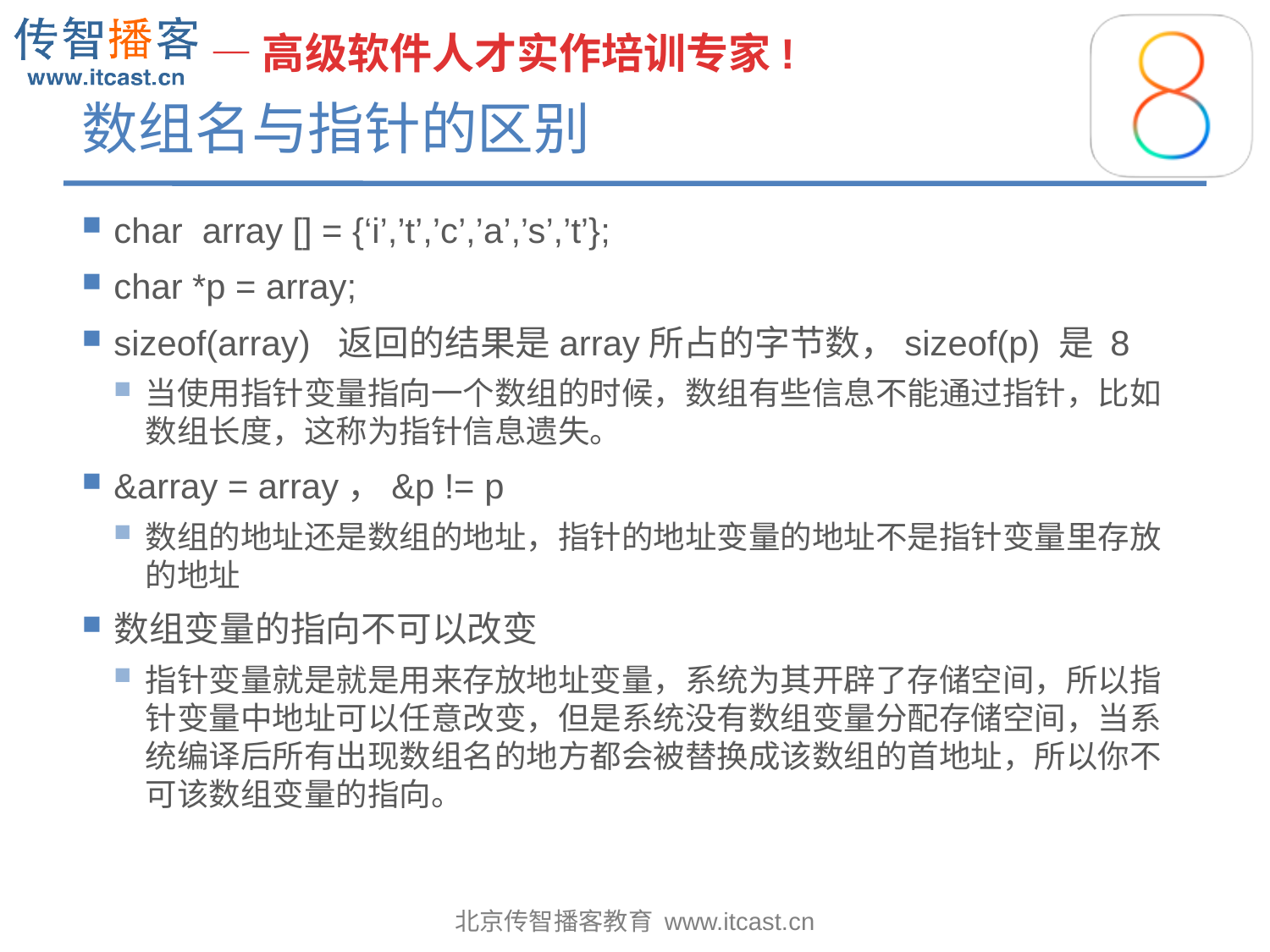

# 数组名与指针的区别
char  array [] = {‘i’,’t’,’c’,’a’,’s’,’t’};
char *p = array;
sizeof(array)  返回的结果是array所占的字节数，sizeof(p) 是 8
当使用指针变量指向一个数组的时候，数组有些信息不能通过指针，比如数组长度，这称为指针信息遗失。
&array = array，&p != p
数组的地址还是数组的地址，指针的地址变量的地址不是指针变量里存放的地址
数组变量的指向不可以改变
指针变量就是就是用来存放地址变量，系统为其开辟了存储空间，所以指针变量中地址可以任意改变，但是系统没有数组变量分配存储空间，当系统编译后所有出现数组名的地方都会被替换成该数组的首地址，所以你不可该数组变量的指向。